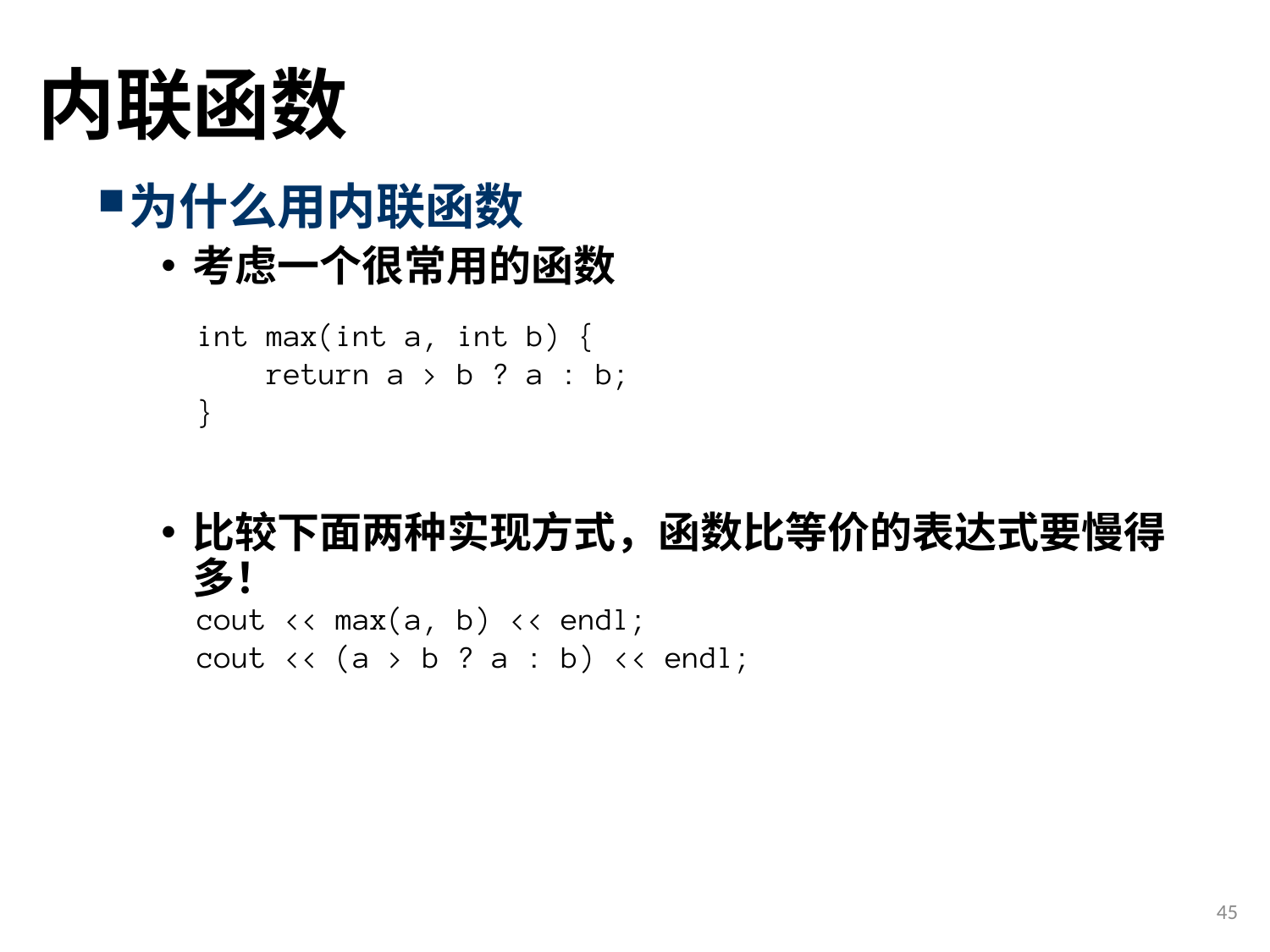

# 内联函数
为什么用内联函数
考虑一个很常用的函数

比较下面两种实现方式，函数比等价的表达式要慢得多！
int max(int a, int b) {
    return a > b ? a : b;
}
cout << max(a, b) << endl;
cout << (a > b ? a : b) << endl;
45